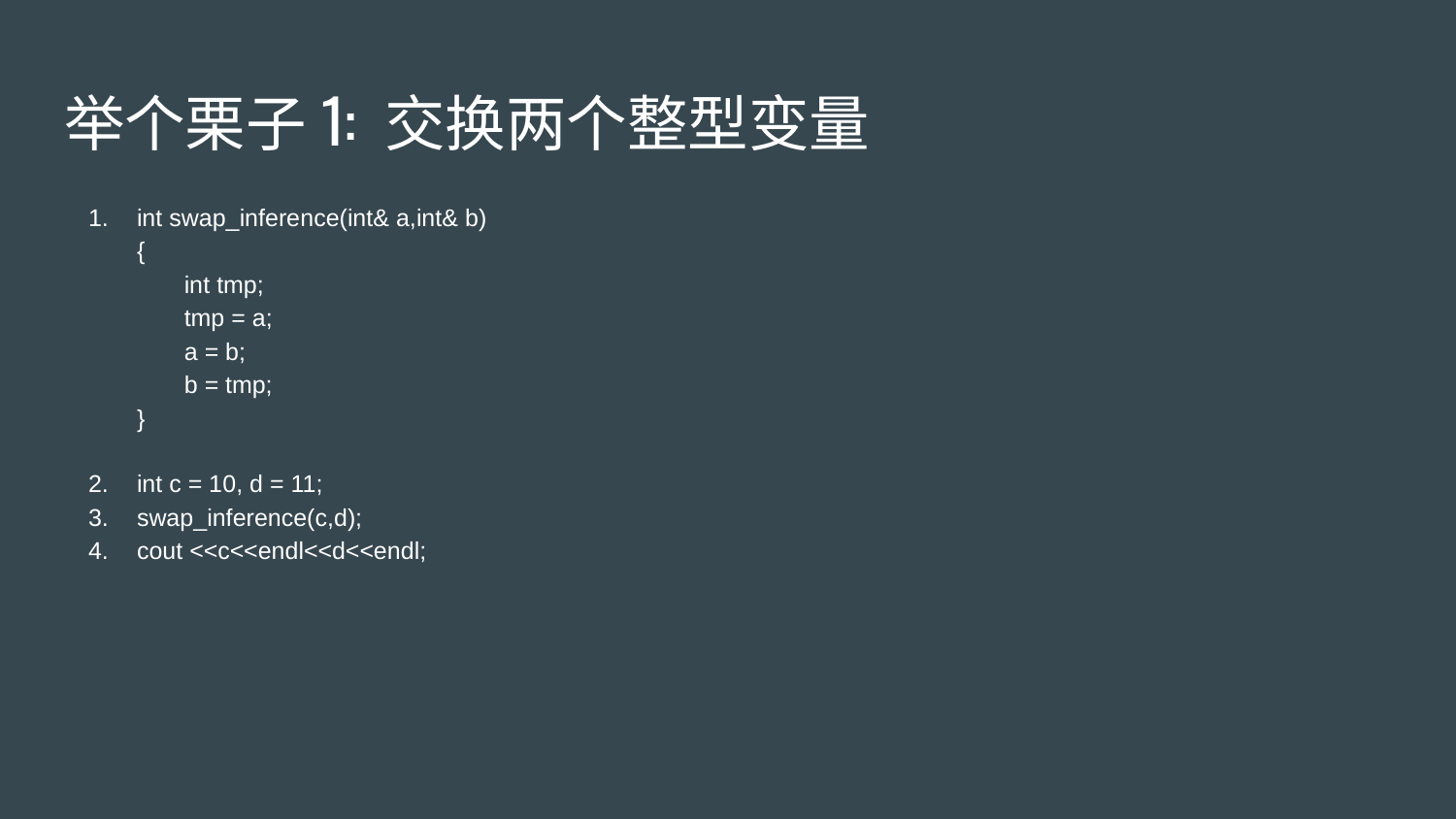

# 举个栗子1: 交换两个整型变量
int swap_inference(int& a,int& b)
{
       int tmp;
       tmp = a;
       a = b;
       b = tmp;
}
int c = 10, d = 11;
swap_inference(c,d);
cout <<c<<endl<<d<<endl;